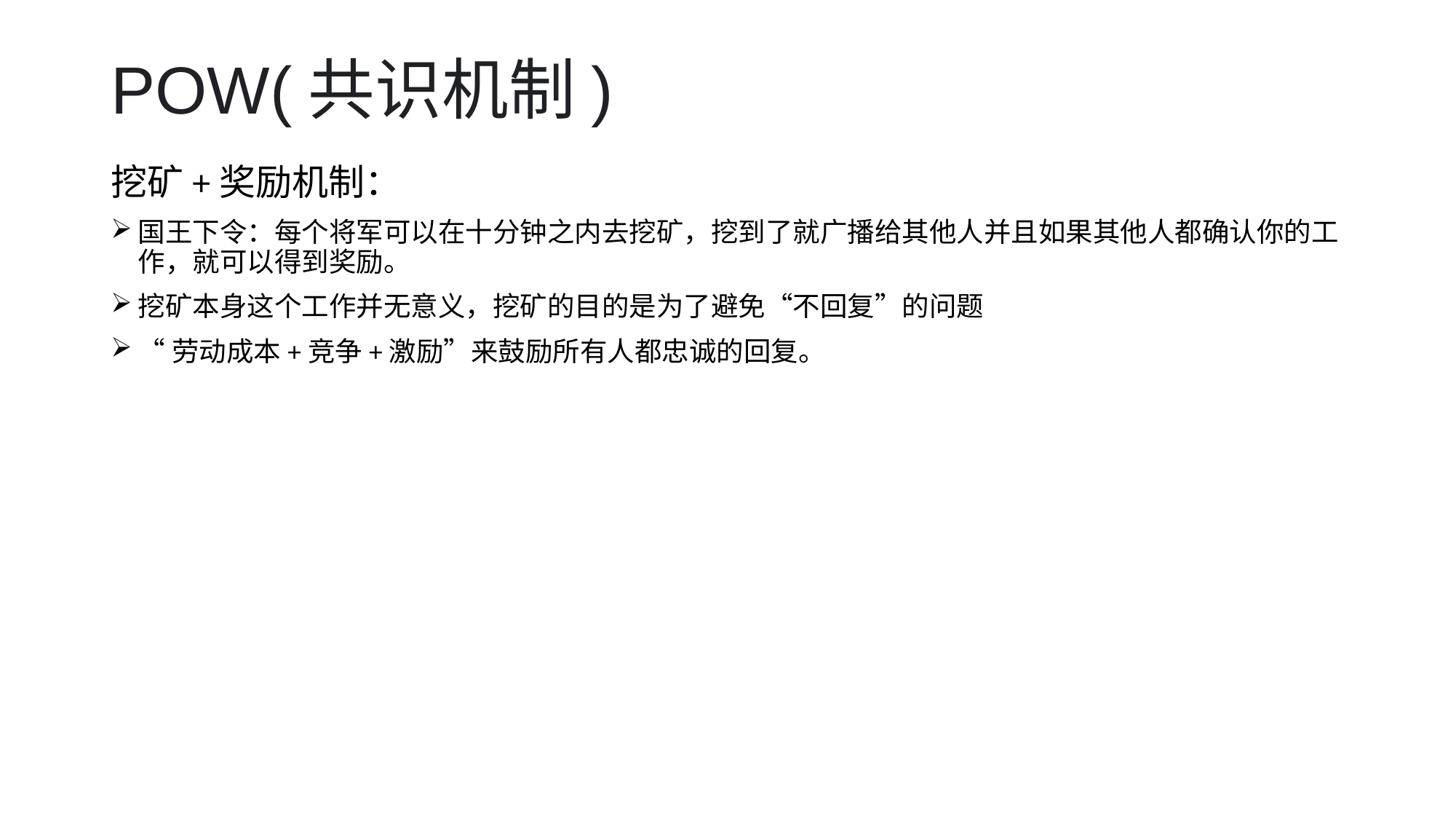

# POW(共识机制)
挖矿+奖励机制：
国王下令：每个将军可以在十分钟之内去挖矿，挖到了就广播给其他人并且如果其他人都确认你的工作，就可以得到奖励。
挖矿本身这个工作并无意义，挖矿的目的是为了避免“不回复”的问题
“劳动成本+竞争+激励”来鼓励所有人都忠诚的回复。